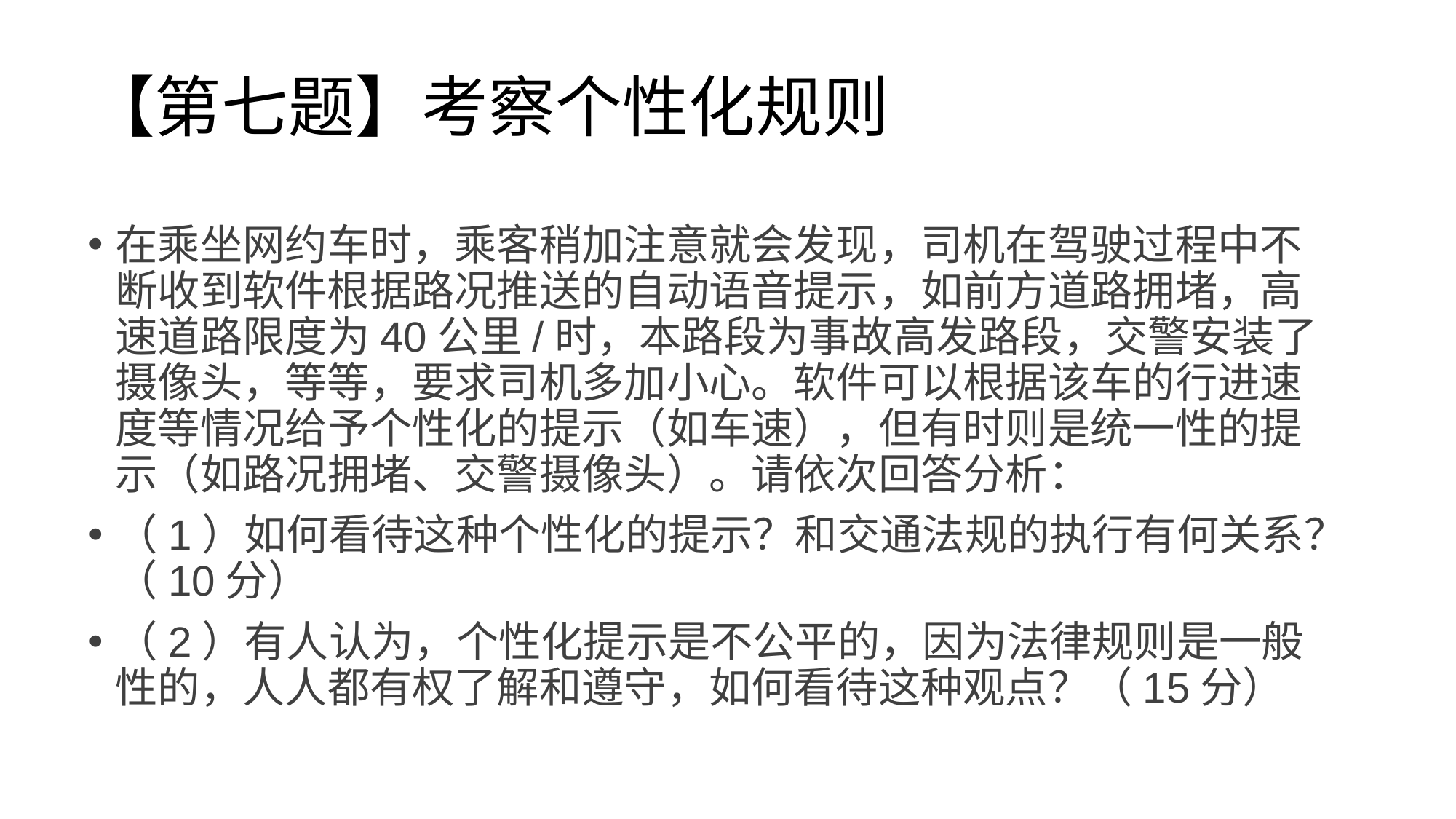

# 【第七题】考察个性化规则
在乘坐网约车时，乘客稍加注意就会发现，司机在驾驶过程中不断收到软件根据路况推送的自动语音提示，如前方道路拥堵，高速道路限度为40公里/时，本路段为事故高发路段，交警安装了摄像头，等等，要求司机多加小心。软件可以根据该车的行进速度等情况给予个性化的提示（如车速），但有时则是统一性的提示（如路况拥堵、交警摄像头）。请依次回答分析：
（1）如何看待这种个性化的提示？和交通法规的执行有何关系？（10分）
（2）有人认为，个性化提示是不公平的，因为法律规则是一般性的，人人都有权了解和遵守，如何看待这种观点？（15分）